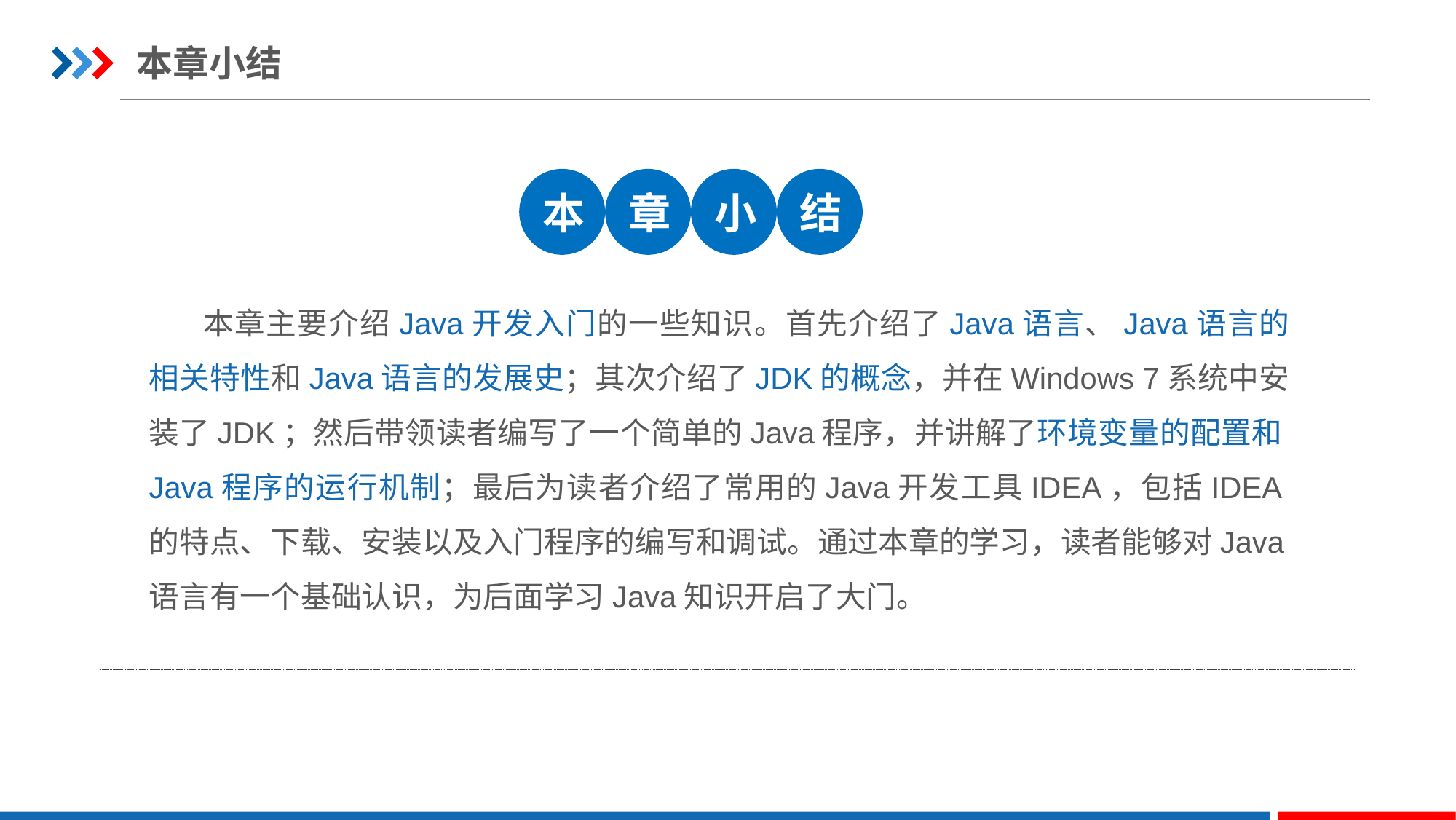

本章小结
本
章
小
结

本章主要介绍Java开发入门的一些知识。首先介绍了Java语言、Java语言的相关特性和Java语言的发展史；其次介绍了JDK的概念，并在Windows 7系统中安装了JDK；然后带领读者编写了一个简单的Java程序，并讲解了环境变量的配置和Java程序的运行机制；最后为读者介绍了常用的Java开发工具IDEA，包括IDEA的特点、下载、安装以及入门程序的编写和调试。通过本章的学习，读者能够对Java语言有一个基础认识，为后面学习Java知识开启了大门。